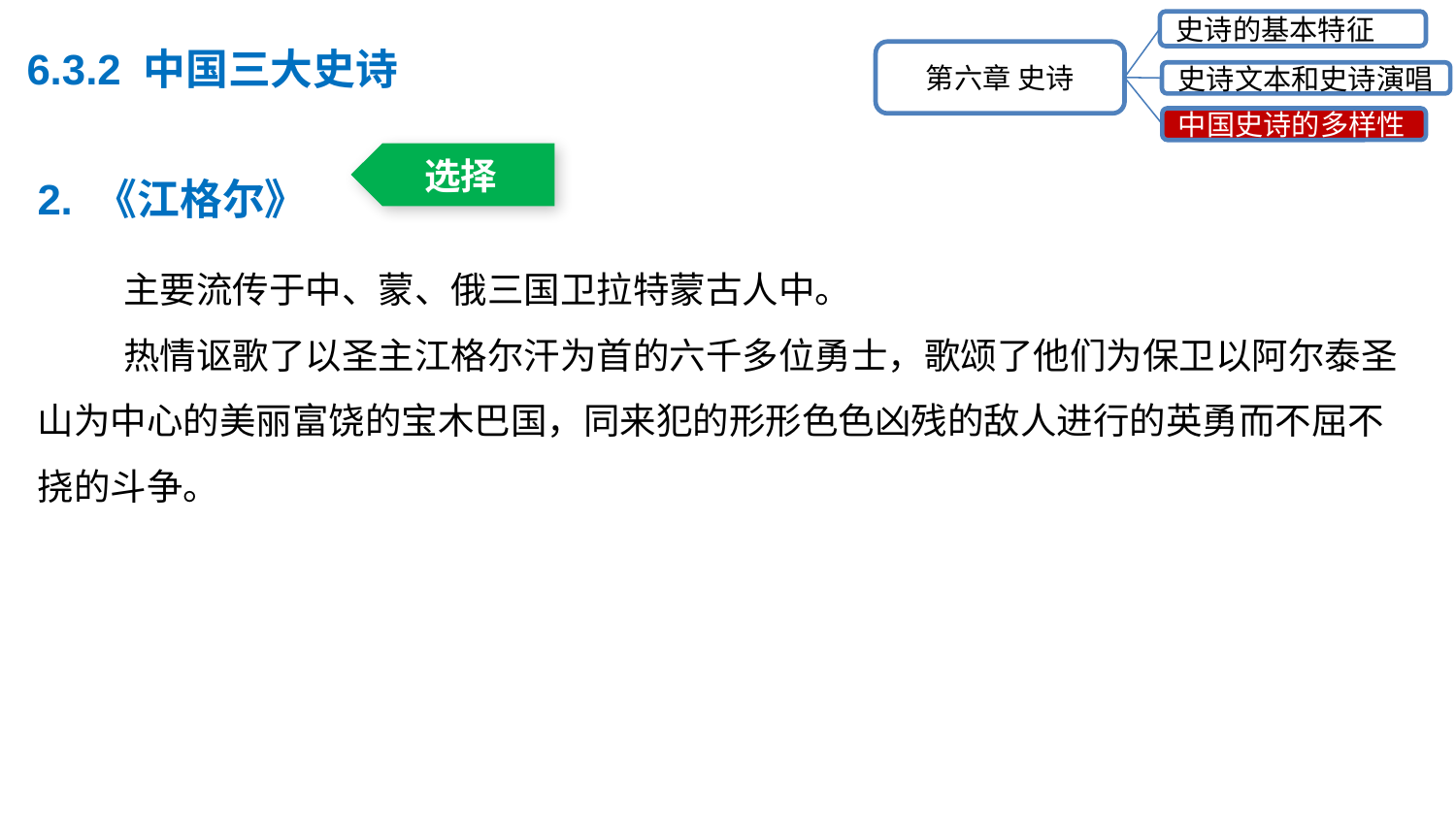

史诗的基本特征
第六章 史诗
史诗文本和史诗演唱
中国史诗的多样性
6.3.2 中国三大史诗
2. 《江格尔》
主要流传于中、蒙、俄三国卫拉特蒙古人中。
热情讴歌了以圣主江格尔汗为首的六千多位勇士，歌颂了他们为保卫以阿尔泰圣山为中心的美丽富饶的宝木巴国，同来犯的形形色色凶残的敌人进行的英勇而不屈不挠的斗争。
选择